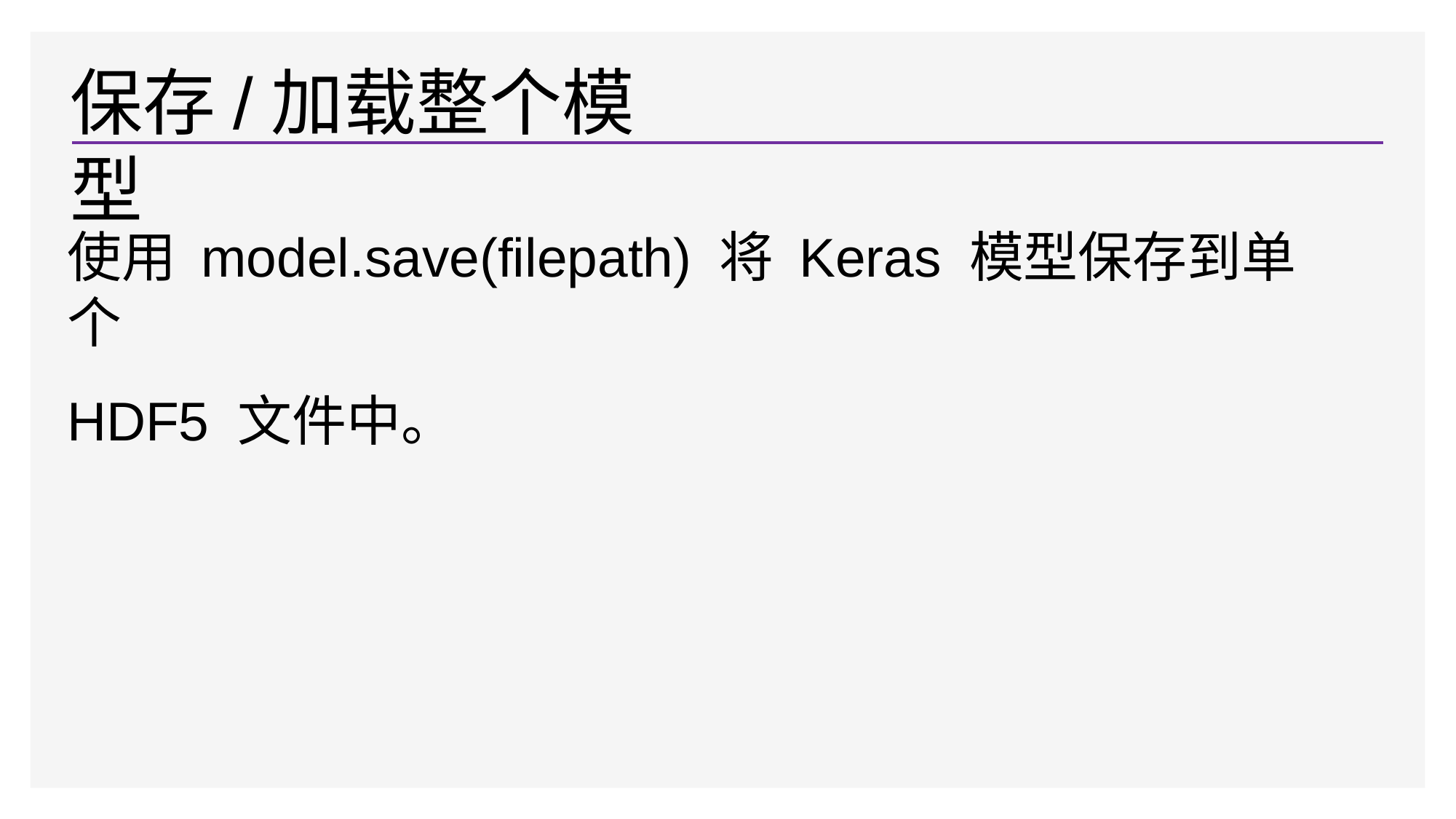

# 保存/加载整个模型
使用 model.save(filepath) 将 Keras 模型保存到单个
HDF5 文件中。